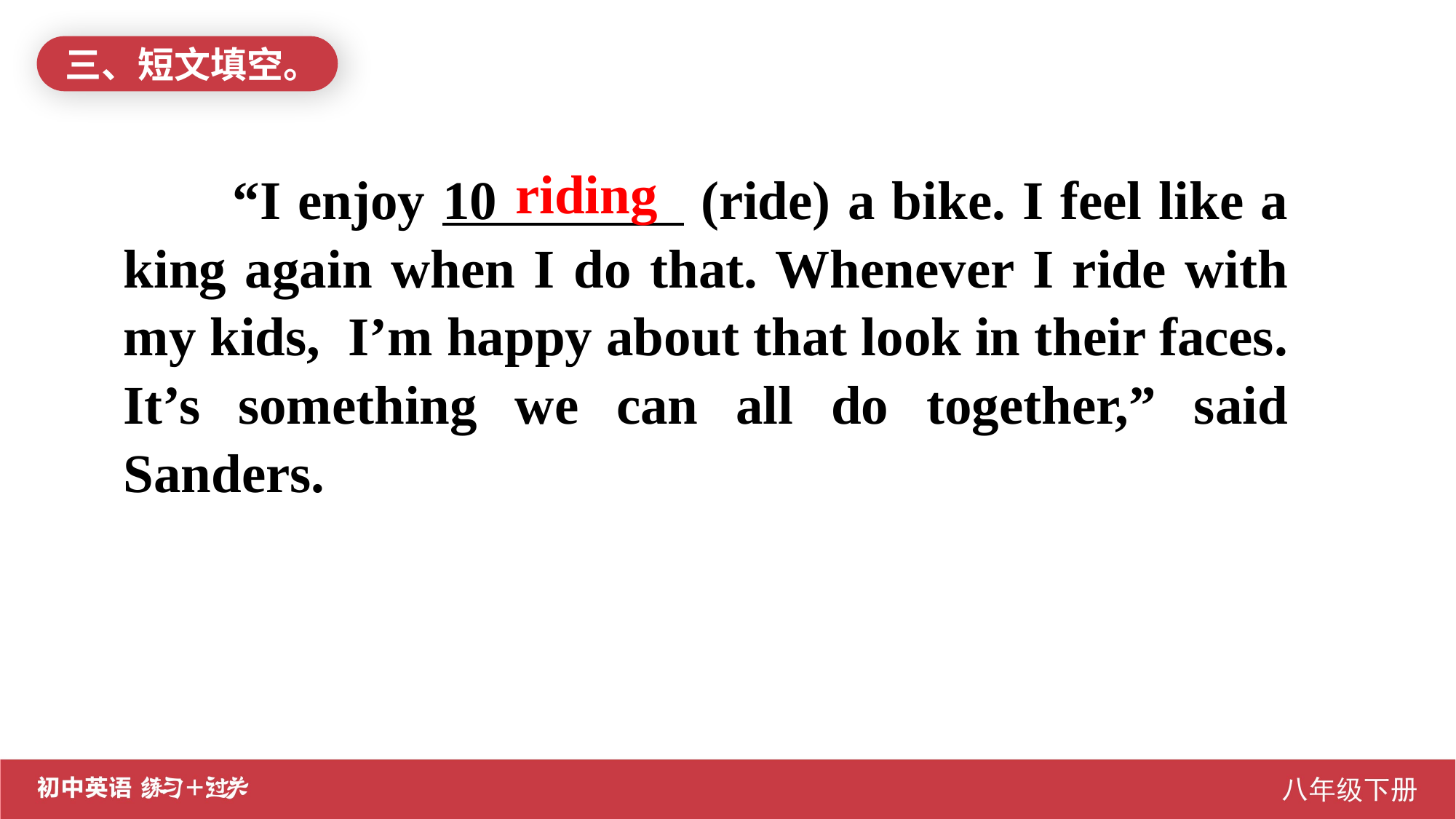

三、短文填空。
riding
“I enjoy 10            (ride) a bike. I feel like a king again when I do that. Whenever I ride with my kids,  I’m happy about that look in their faces. It’s something we can all do together,” said Sanders.